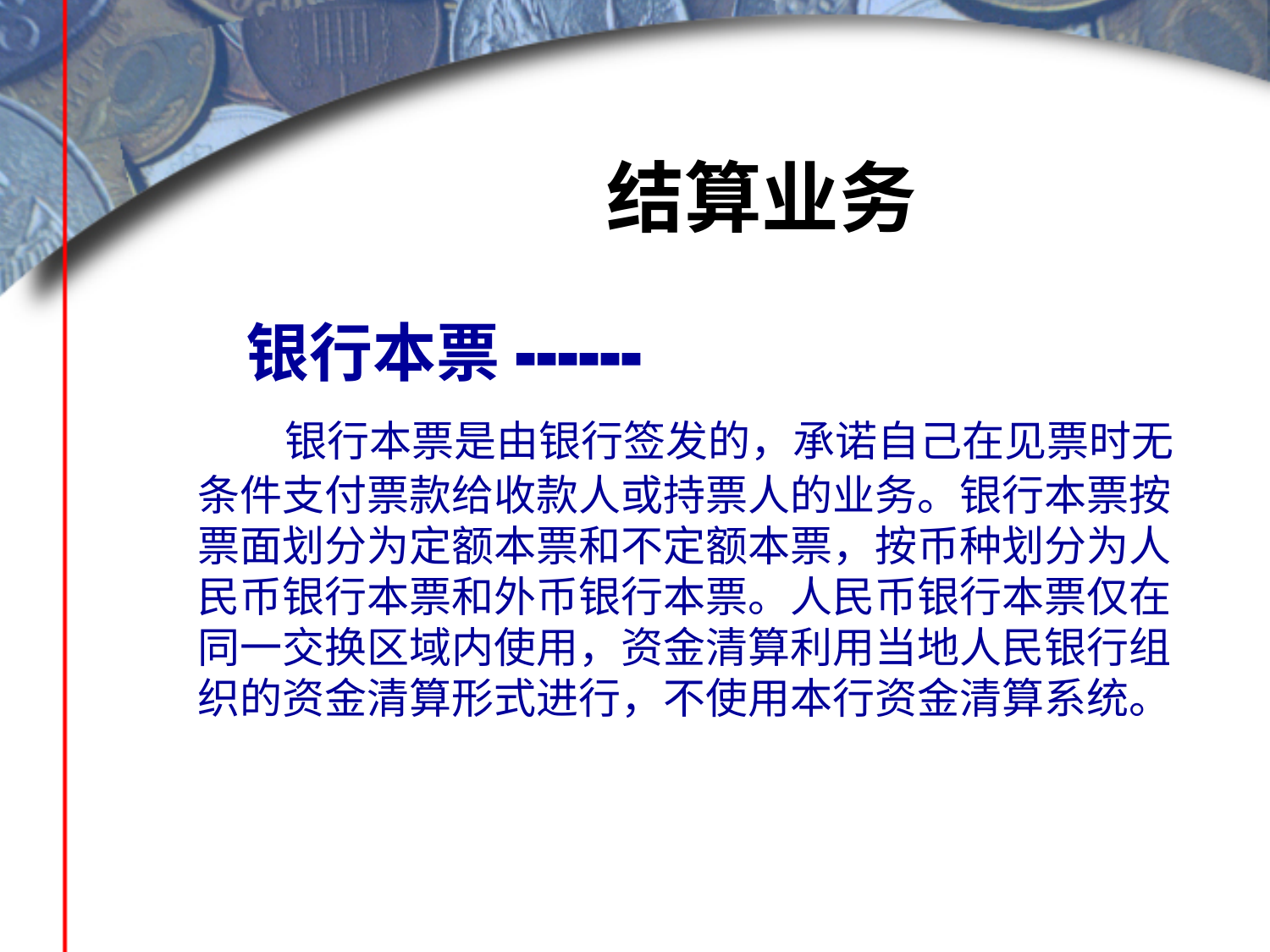

# 结算业务
银行本票------
  银行本票是由银行签发的，承诺自己在见票时无条件支付票款给收款人或持票人的业务。银行本票按票面划分为定额本票和不定额本票，按币种划分为人民币银行本票和外币银行本票。人民币银行本票仅在同一交换区域内使用，资金清算利用当地人民银行组织的资金清算形式进行，不使用本行资金清算系统。